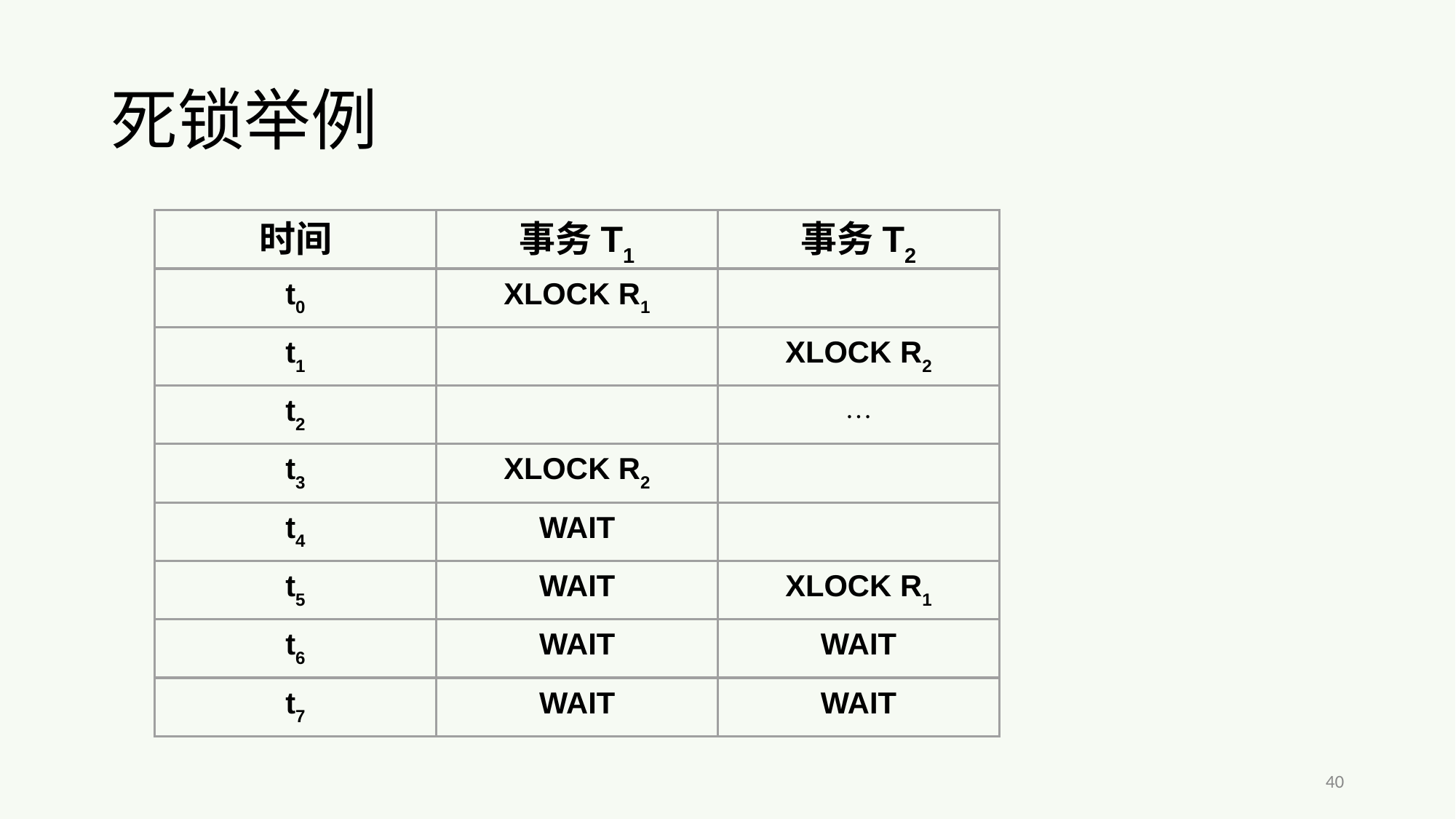

# 死锁举例

时间

事务T1

事务T2

t0

XLOCK R1

t1

XLOCK R2

t2

…

t3

XLOCK R2

t4

WAIT

t5

WAIT

XLOCK R1

t6

WAIT

WAIT

t7

WAIT

WAIT
40